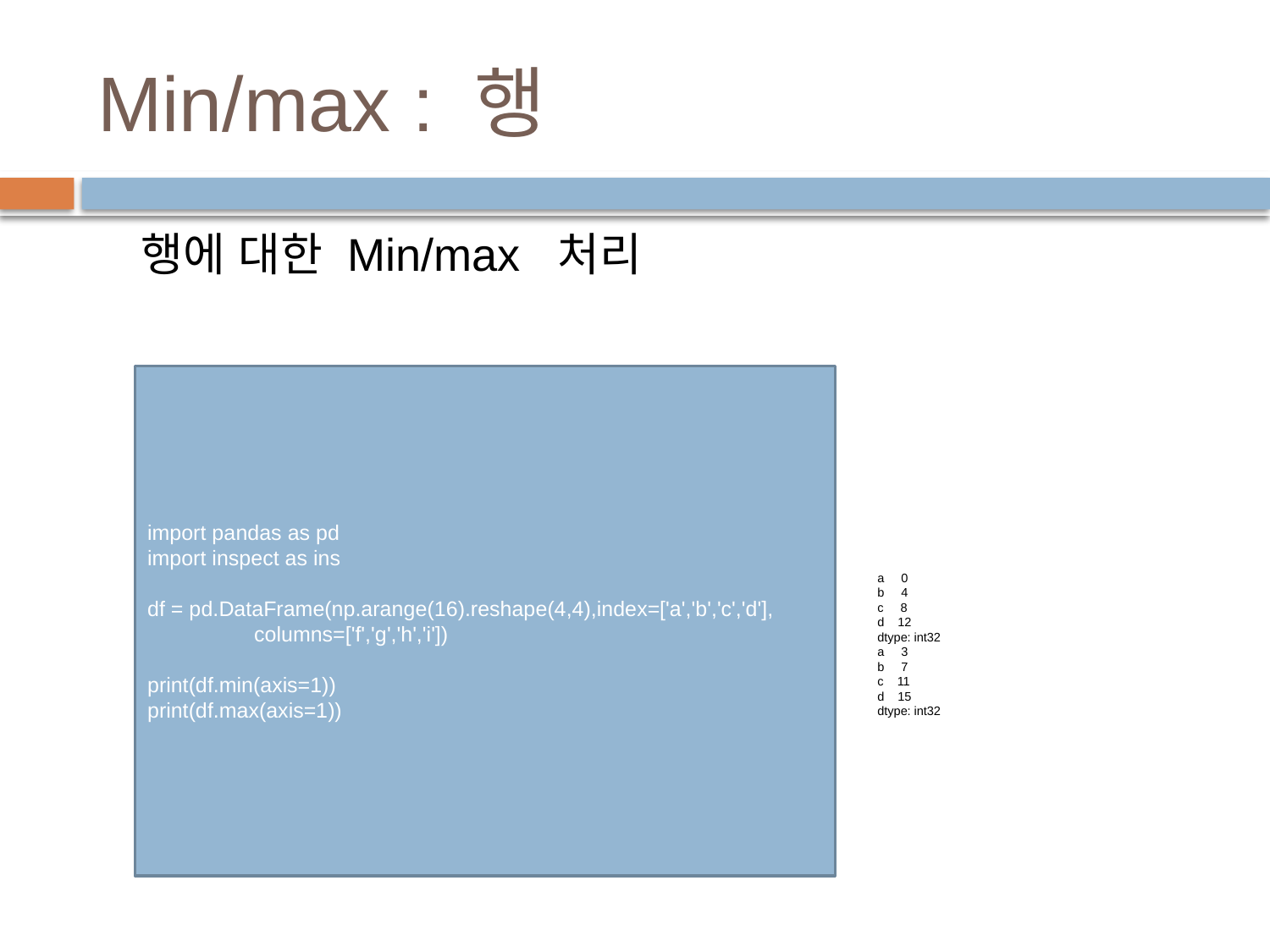

# Min/max : 행
행에 대한 Min/max  처리
import pandas as pd
import inspect as ins

df = pd.DataFrame(np.arange(16).reshape(4,4),index=['a','b','c','d'],
                  columns=['f','g','h','i'])

print(df.min(axis=1))
print(df.max(axis=1))
a     0
b     4
c     8
d    12
dtype: int32
a     3
b     7
c    11
d    15
dtype: int32